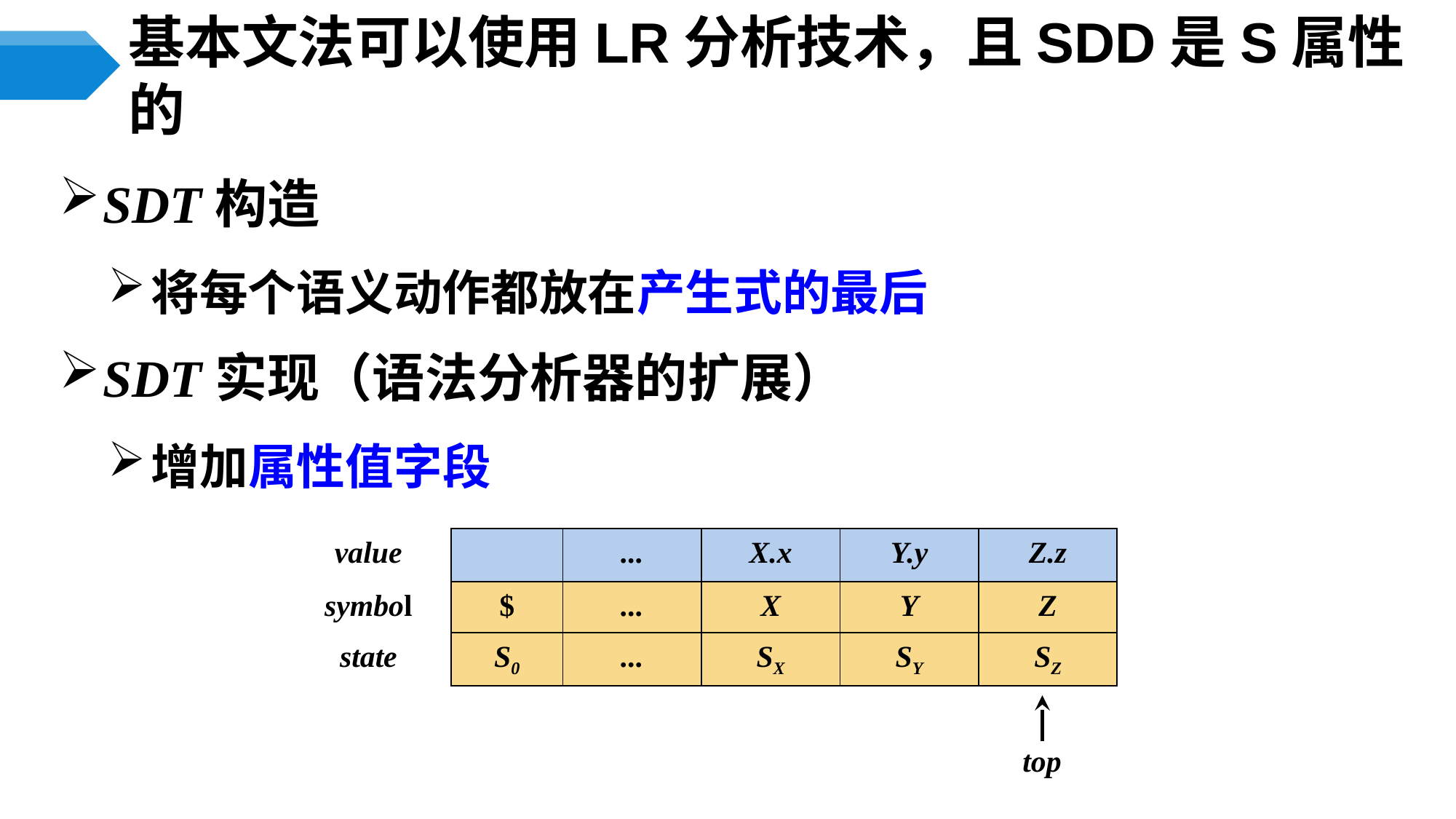

# 基本文法可以使用LR分析技术，且SDD是S属性的
SDT构造
将每个语义动作都放在产生式的最后
SDT实现（语法分析器的扩展）
增加属性值字段

| value |  | ... | X.x | Y.y | Z.z |
| --- | --- | --- | --- | --- | --- |
| symbol | $ | ... | X | Y | Z |
| state | S0 | ... | SX | SY | SZ |
top